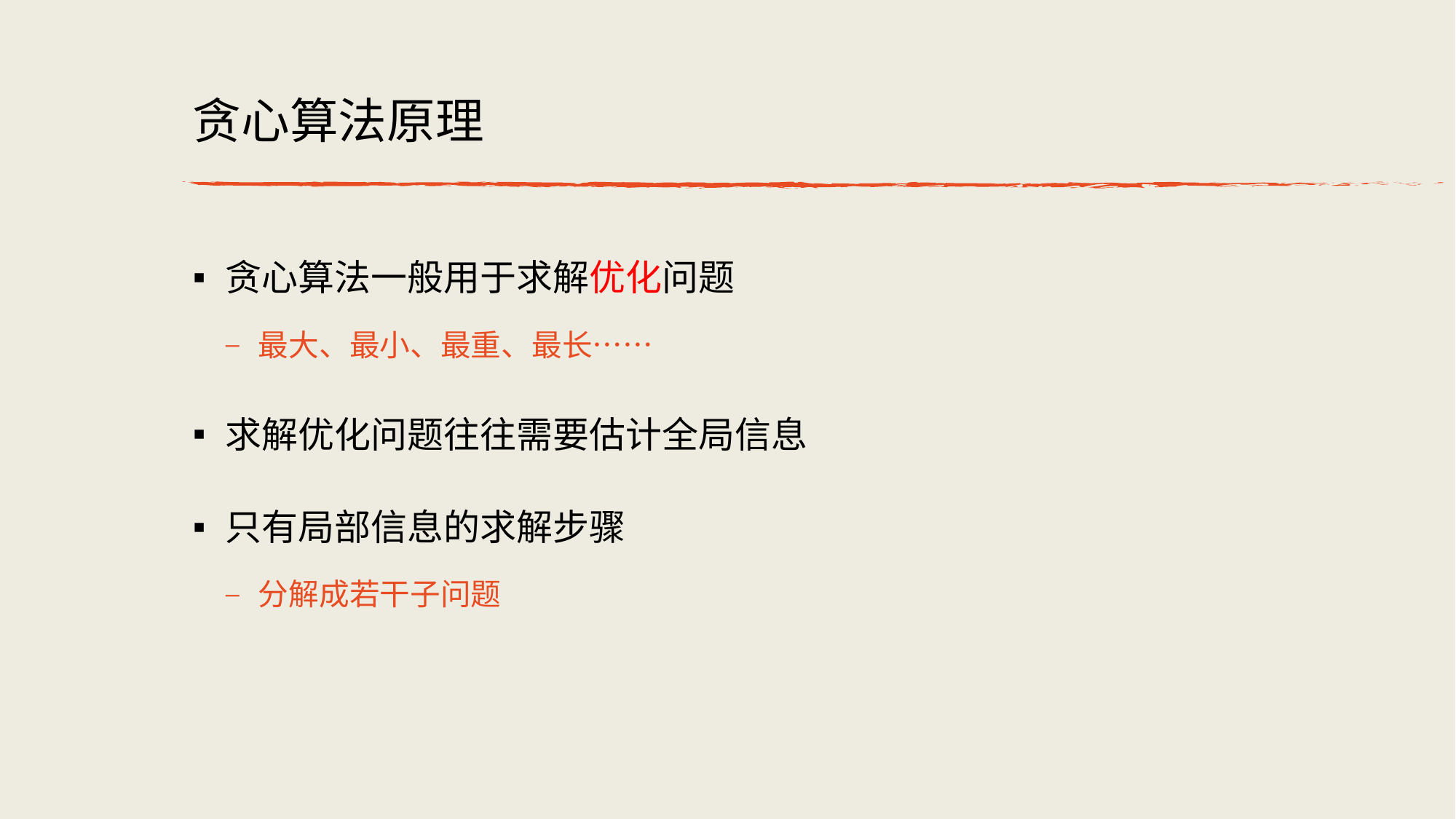

# 贪心算法原理
贪心算法一般用于求解优化问题
最大、最小、最重、最长……
求解优化问题往往需要估计全局信息
只有局部信息的求解步骤
分解成若干子问题